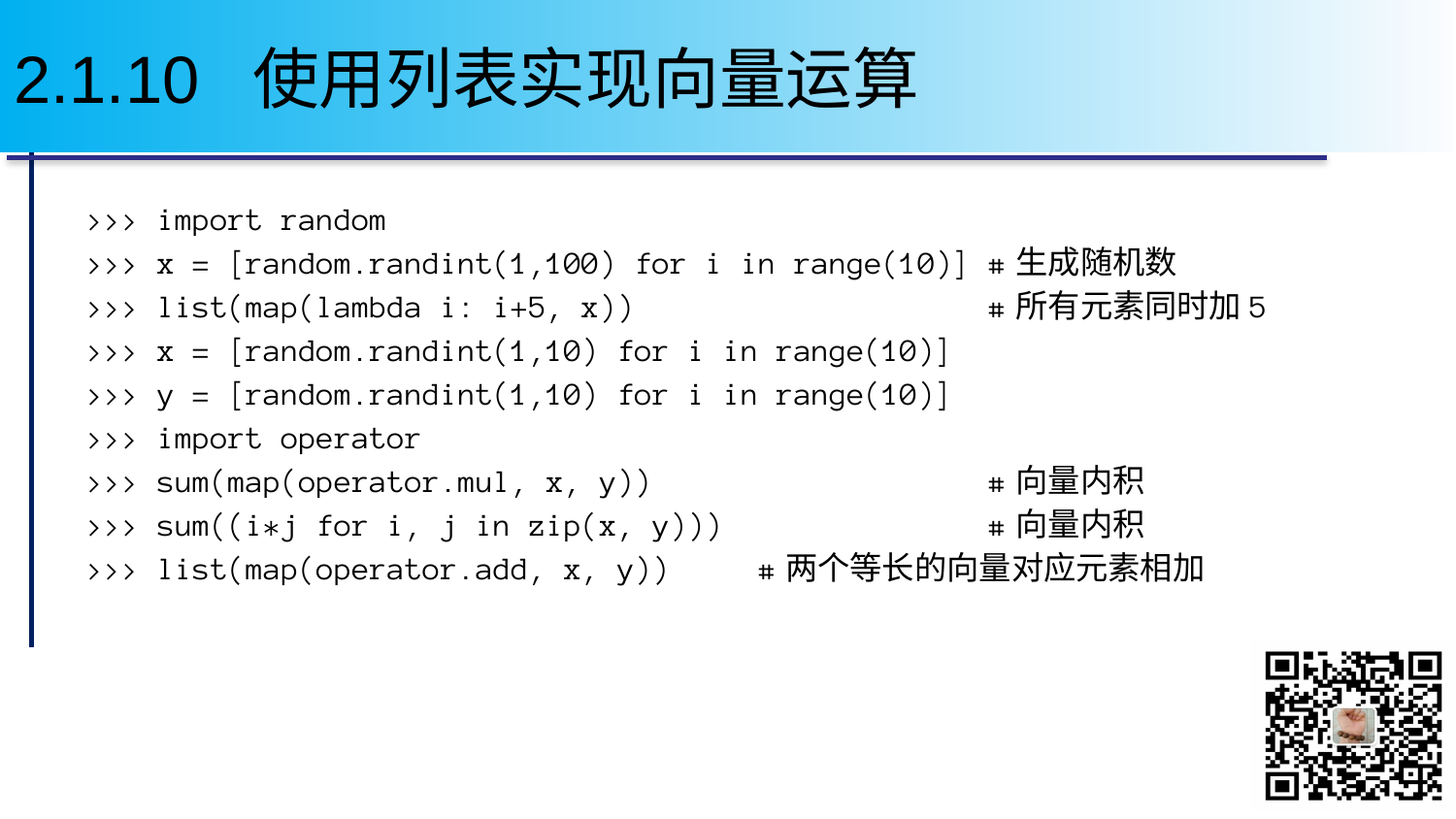

# 2.1.10  使用列表实现向量运算
>>> import random
>>> x = [random.randint(1,100) for i in range(10)] #生成随机数
>>> list(map(lambda i: i+5, x))                    #所有元素同时加5
>>> x = [random.randint(1,10) for i in range(10)]
>>> y = [random.randint(1,10) for i in range(10)]
>>> import operator
>>> sum(map(operator.mul, x, y))                   #向量内积
>>> sum((i*j for i, j in zip(x, y)))               #向量内积
>>> list(map(operator.add, x, y))     #两个等长的向量对应元素相加